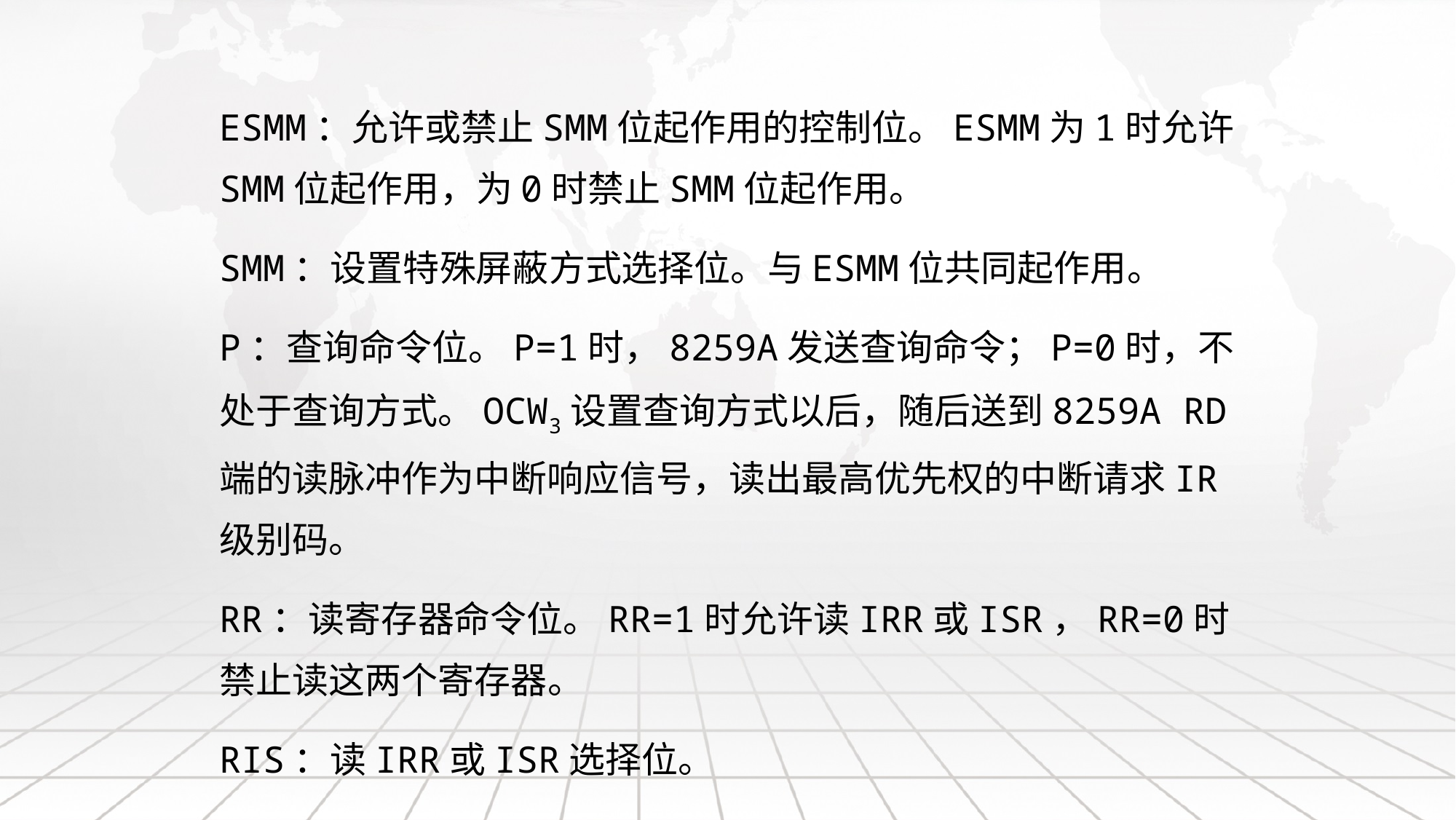

ESMM：允许或禁止SMM位起作用的控制位。ESMM为1时允许SMM位起作用，为0时禁止SMM位起作用。
SMM：设置特殊屏蔽方式选择位。与ESMM位共同起作用。
P：查询命令位。P=1时，8259A发送查询命令；P=0时，不处于查询方式。OCW3设置查询方式以后，随后送到8259A RD端的读脉冲作为中断响应信号，读出最高优先权的中断请求IR级别码。
RR：读寄存器命令位。RR=1时允许读IRR或ISR，RR=0时禁止读这两个寄存器。
RIS：读IRR或ISR选择位。